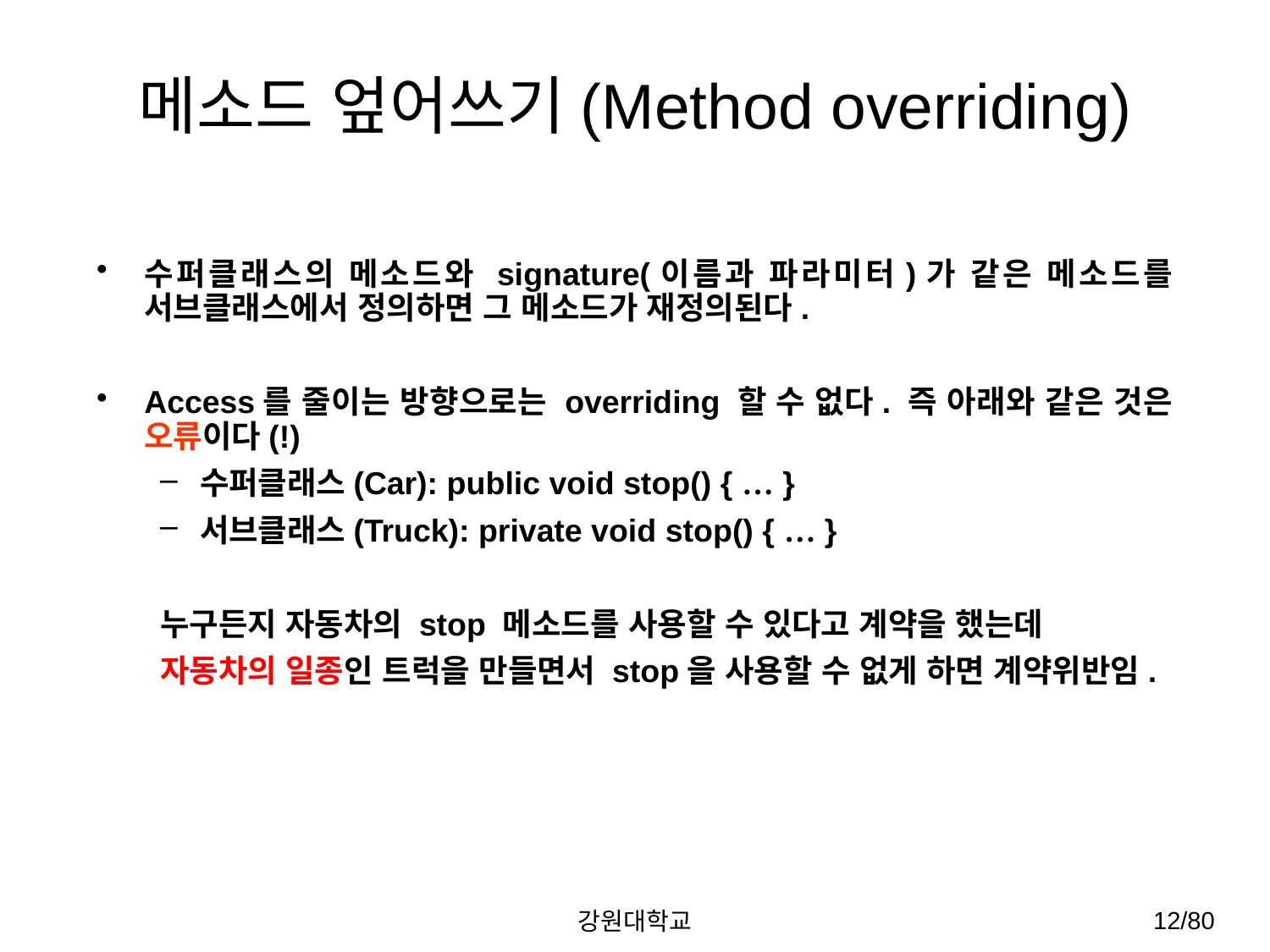

# 메소드 엎어쓰기(Method overriding)

수퍼클래스의 메소드와 signature(이름과 파라미터)가 같은 메소드를 서브클래스에서 정의하면 그 메소드가 재정의된다.

Access를 줄이는 방향으로는 overriding 할 수 없다. 즉 아래와 같은 것은 오류이다(!)
수퍼클래스(Car): public void stop() { … }
서브클래스(Truck): private void stop() { … }

누구든지 자동차의 stop 메소드를 사용할 수 있다고 계약을 했는데
자동차의 일종인 트럭을 만들면서 stop을 사용할 수 없게 하면 계약위반임.

강원대학교